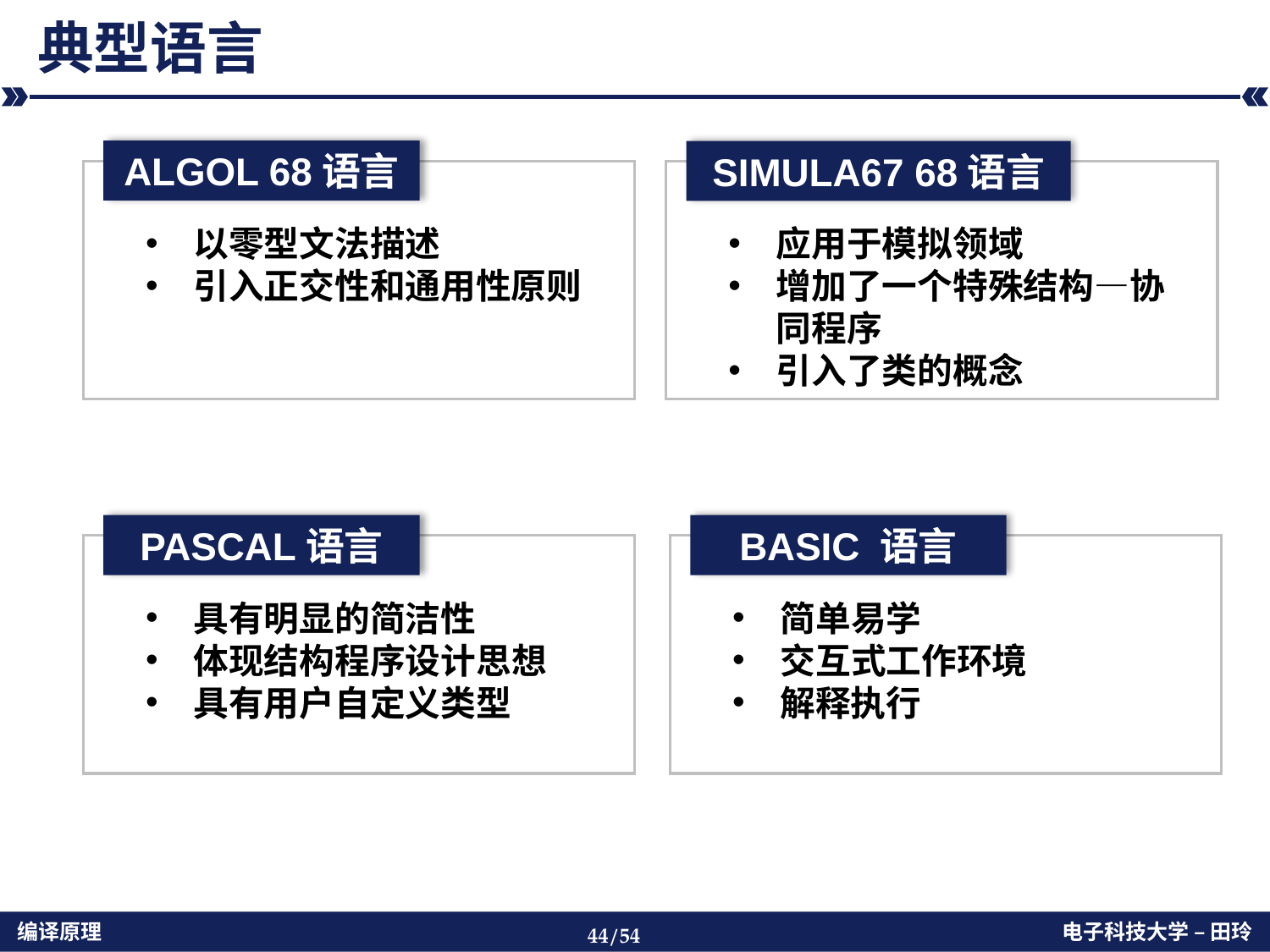

# 典型语言
ALGOL 68语言

以零型文法描述
引入正交性和通用性原则
SIMULA67 68语言

应用于模拟领域
增加了一个特殊结构—协同程序
引入了类的概念
PASCAL语言

具有明显的简洁性
体现结构程序设计思想
具有用户自定义类型
BASIC 语言

简单易学
交互式工作环境
解释执行